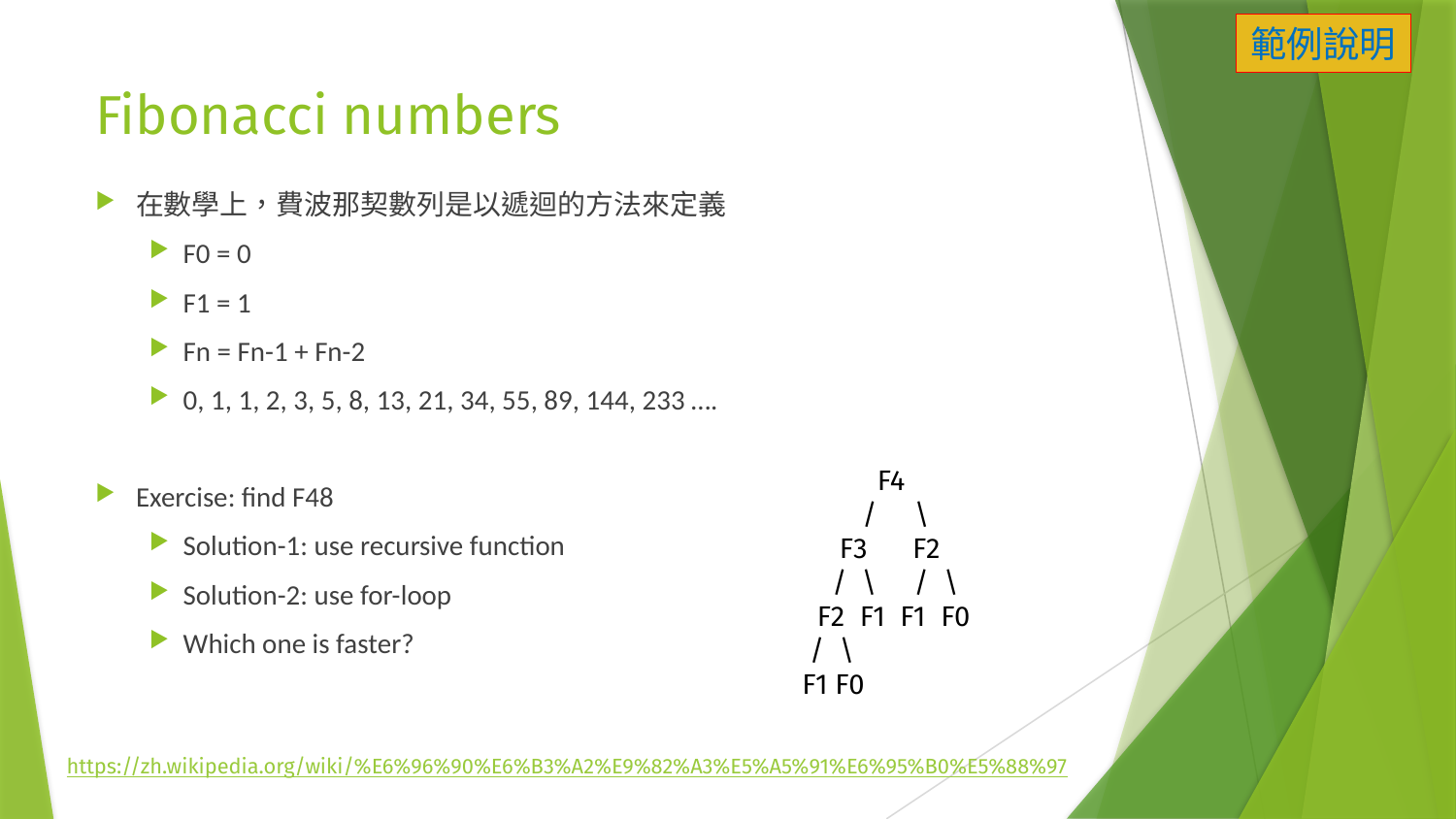

範例說明
# Fibonacci numbers
在數學上，費波那契數列是以遞迴的方法來定義
F0 = 0
F1 = 1
Fn = Fn-1 + Fn-2
0, 1, 1, 2, 3, 5, 8, 13, 21, 34, 55, 89, 144, 233 ….

Exercise: find F48
Solution-1: use recursive function
Solution-2: use for-loop
Which one is faster?
          F4
        /     \
     F3      F2
    /  \     /  \
  F2  F1  F1  F0
 /  \
F1 F0
https://zh.wikipedia.org/wiki/%E6%96%90%E6%B3%A2%E9%82%A3%E5%A5%91%E6%95%B0%E5%88%97